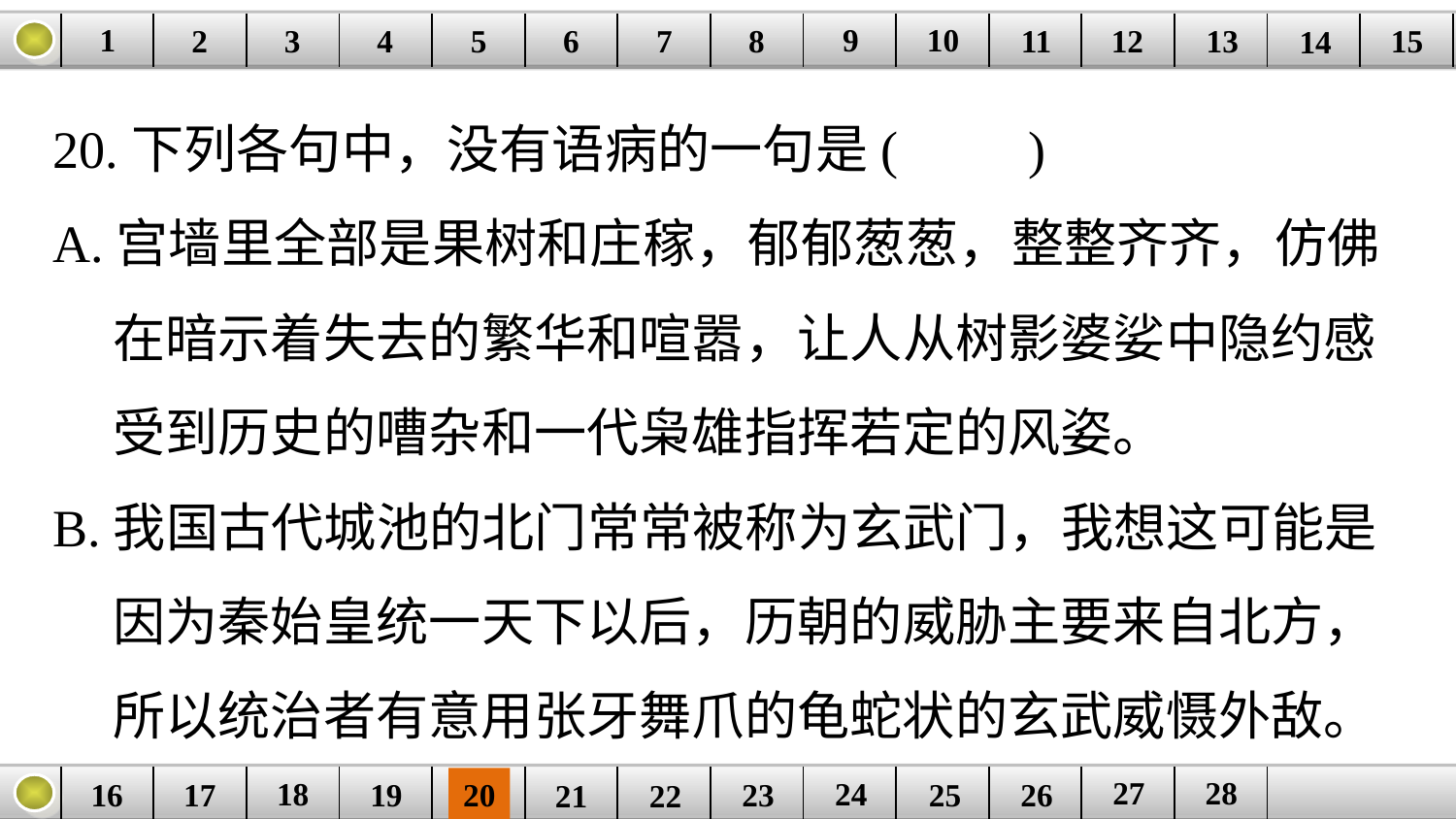

9
10
1
3
4
5
6
8
11
2
12
15
|  |  |  |  |  |  |  |  |  |  |  |  |  |  |  |
| --- | --- | --- | --- | --- | --- | --- | --- | --- | --- | --- | --- | --- | --- | --- |
7
13
14

20.下列各句中，没有语病的一句是(　　)
A.宫墙里全部是果树和庄稼，郁郁葱葱，整整齐齐，仿佛
    在暗示着失去的繁华和喧嚣，让人从树影婆娑中隐约感
    受到历史的嘈杂和一代枭雄指挥若定的风姿。
B.我国古代城池的北门常常被称为玄武门，我想这可能是
    因为秦始皇统一天下以后，历朝的威胁主要来自北方，
    所以统治者有意用张牙舞爪的龟蛇状的玄武威慑外敌。

27
28
18
24
16
25
26
|  |  |  |  |  |  |  |  |  |  |  |  |  |
| --- | --- | --- | --- | --- | --- | --- | --- | --- | --- | --- | --- | --- |
23
17
19
20
21
22